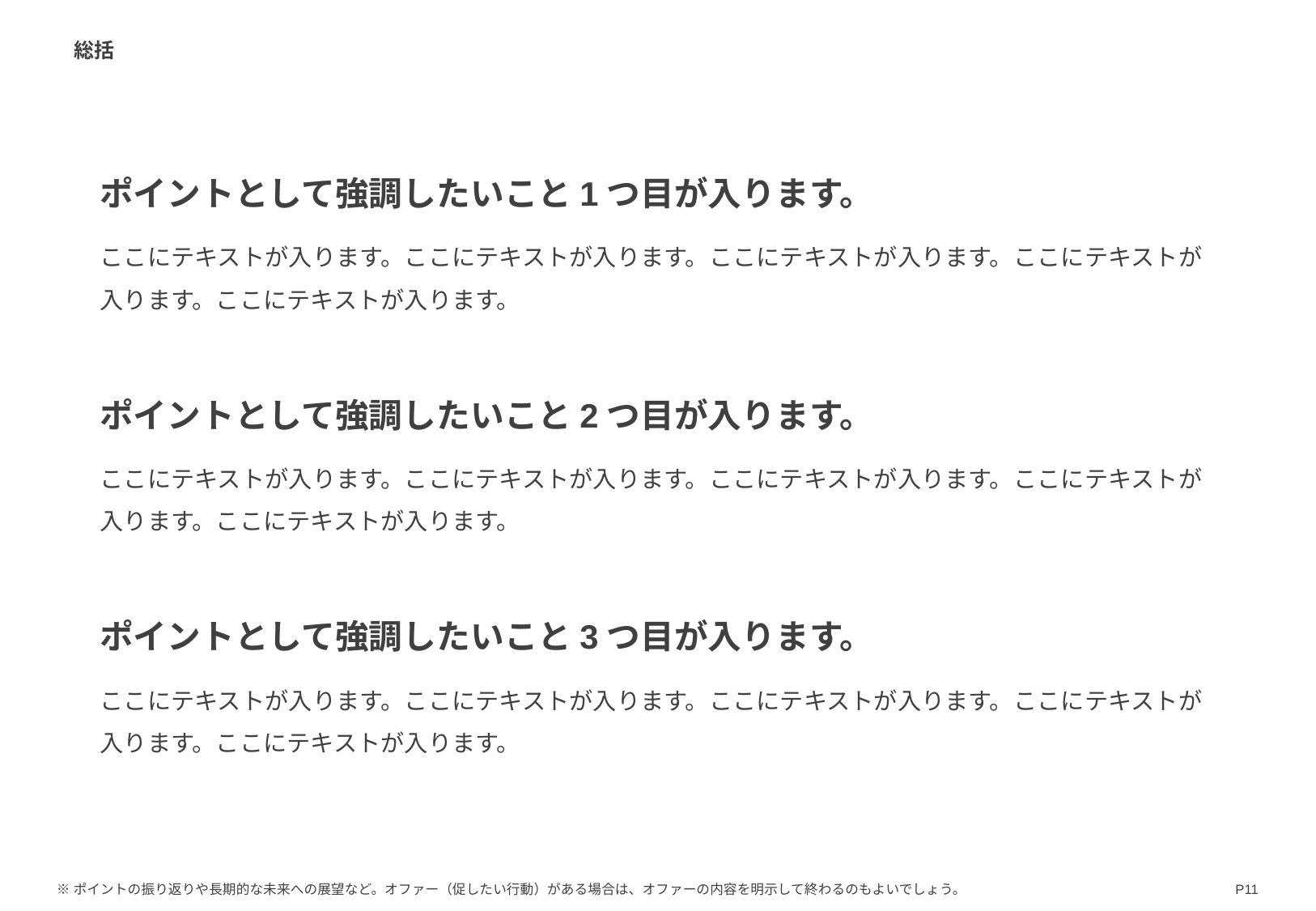

総括
ポイントとして強調したいこと1つ目が入ります。
ここにテキストが入ります。ここにテキストが入ります。ここにテキストが入ります。ここにテキストが入ります。ここにテキストが入ります。
ポイントとして強調したいこと2つ目が入ります。
ここにテキストが入ります。ここにテキストが入ります。ここにテキストが入ります。ここにテキストが入ります。ここにテキストが入ります。
ポイントとして強調したいこと3つ目が入ります。
ここにテキストが入ります。ここにテキストが入ります。ここにテキストが入ります。ここにテキストが入ります。ここにテキストが入ります。
※ポイントの振り返りや長期的な未来への展望など。オファー（促したい行動）がある場合は、オファーの内容を明示して終わるのもよいでしょう。
P11